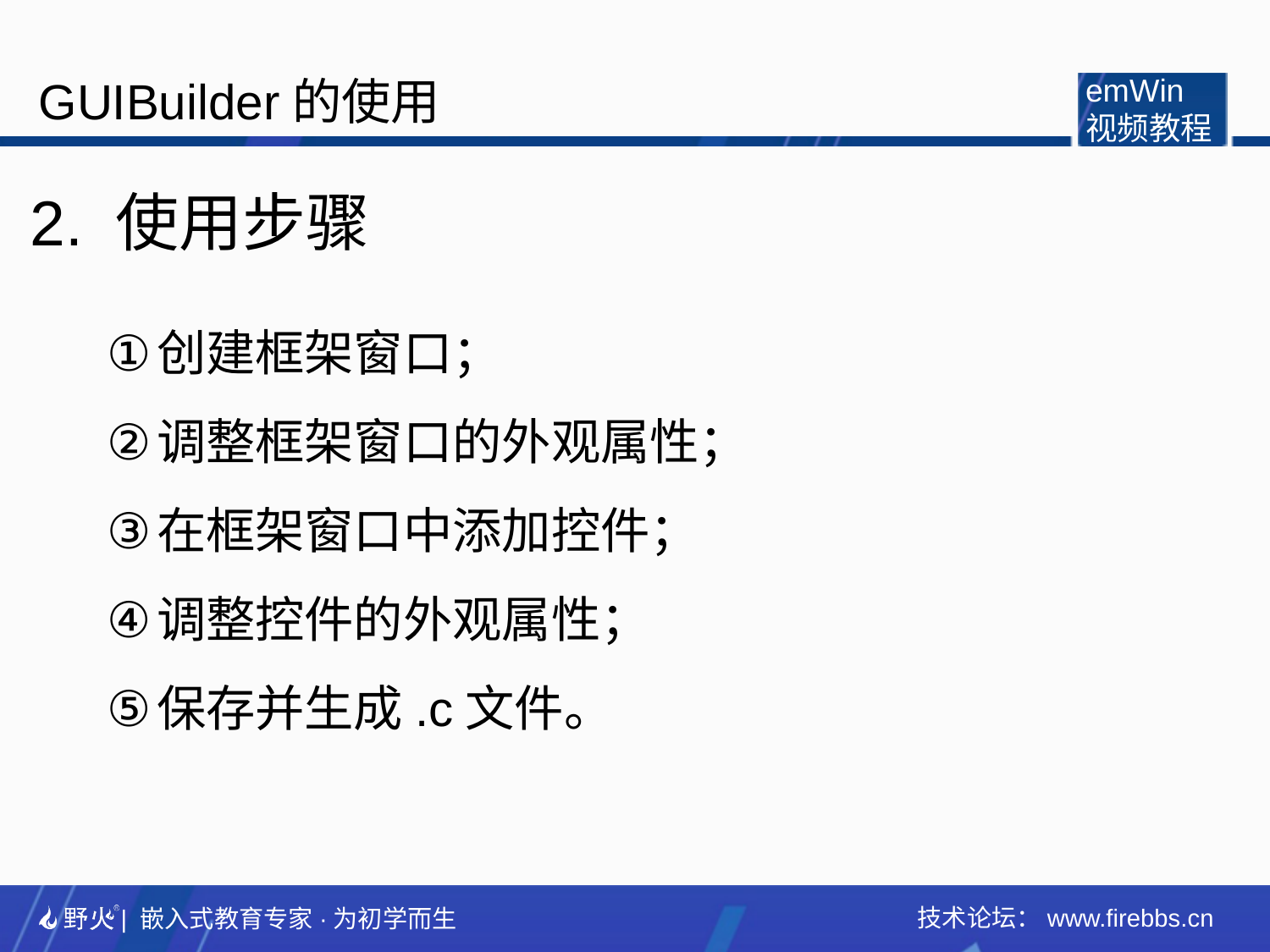

GUIBuilder的使用
emWin
视频教程
2. 使用步骤
创建框架窗口；
调整框架窗口的外观属性；
在框架窗口中添加控件；
调整控件的外观属性；
保存并生成.c文件。